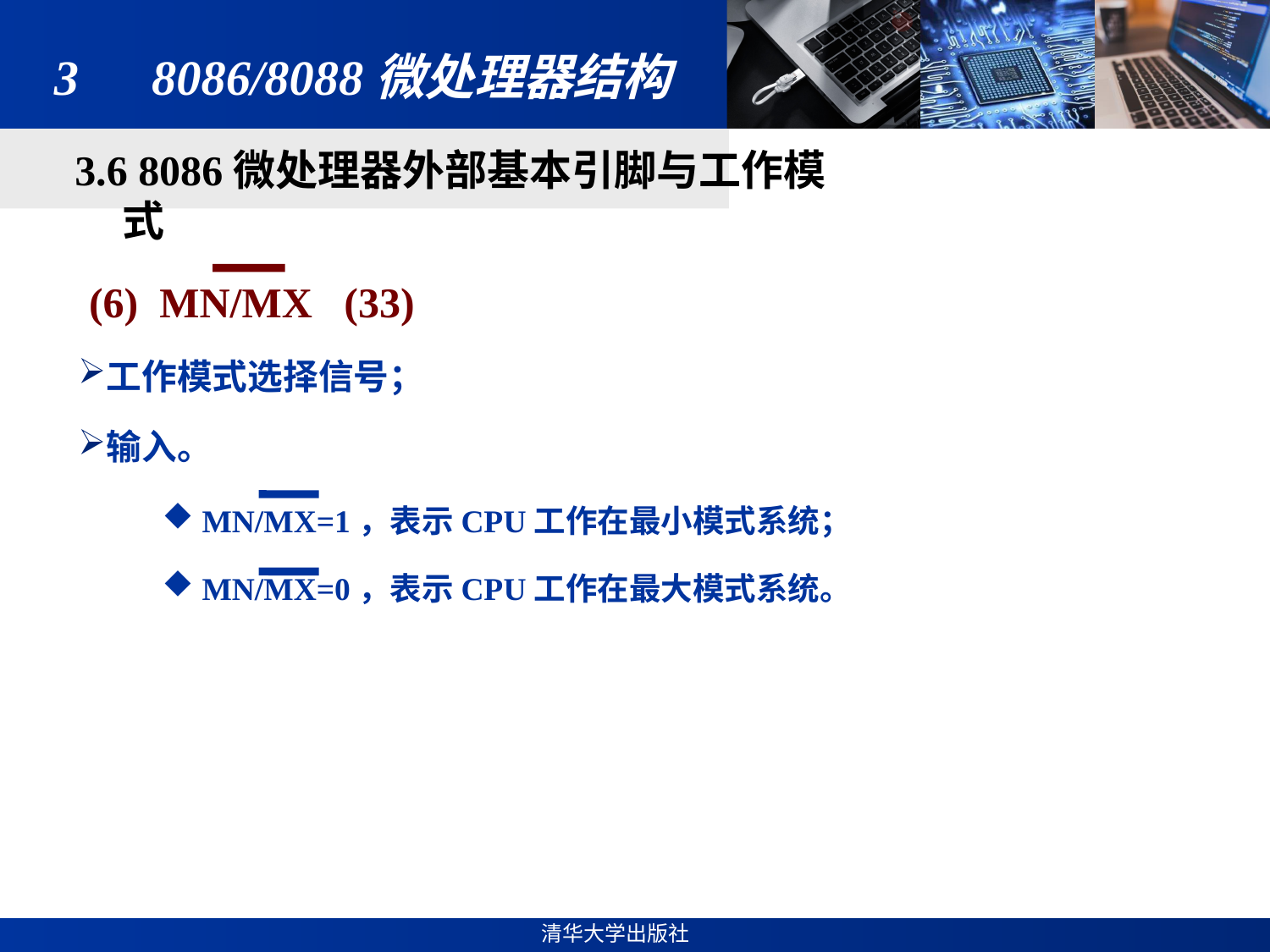

# 3　8086/8088微处理器结构
3.6 8086微处理器外部基本引脚与工作模式

 (6)  MN/MX   (33)
工作模式选择信号；
输入。

MN/MX=1，表示CPU工作在最小模式系统；
MN/MX=0，表示CPU工作在最大模式系统。